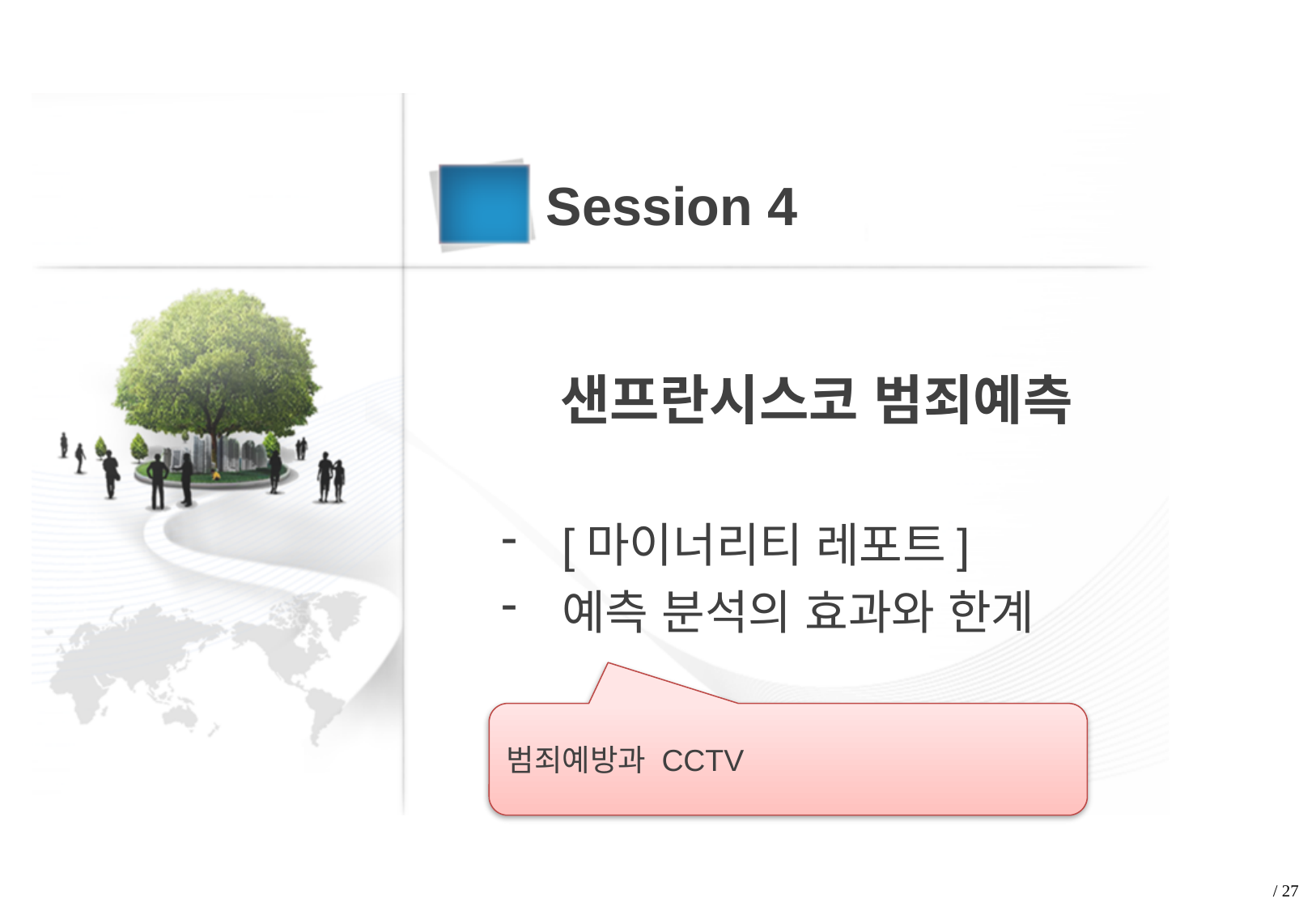

Session 4
샌프란시스코 범죄예측

[마이너리티 레포트]
예측 분석의 효과와 한계

예측보다 대비가 더 중요
범죄예방과 CCTV
/ 27